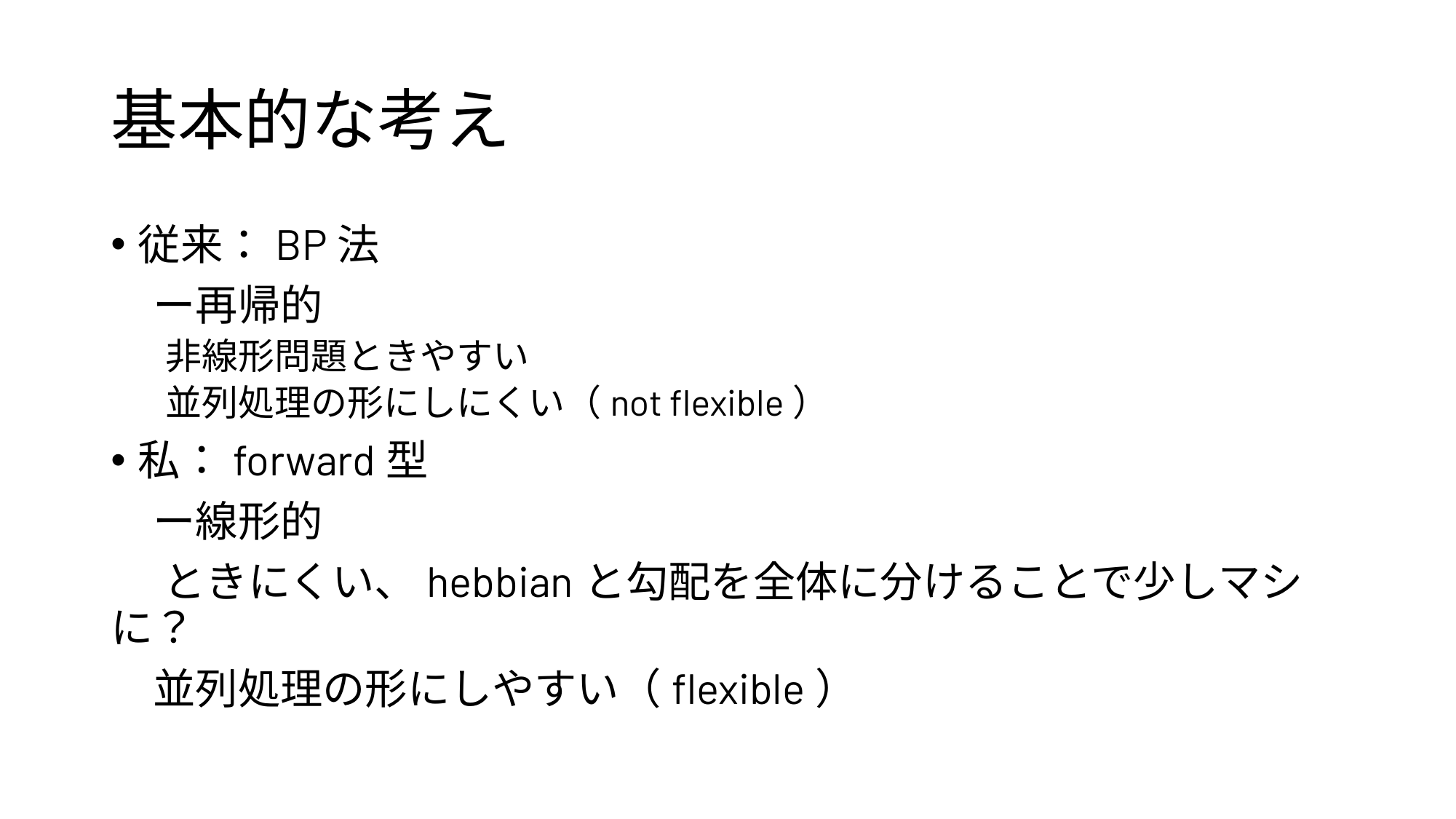

# 基本的な考え
従来：BP法
　ー再帰的
非線形問題ときやすい
並列処理の形にしにくい（not flexible）
私：forward型
　ー線形的
 ときにくい、hebbianと勾配を全体に分けることで少しマシに？
　並列処理の形にしやすい（flexible）